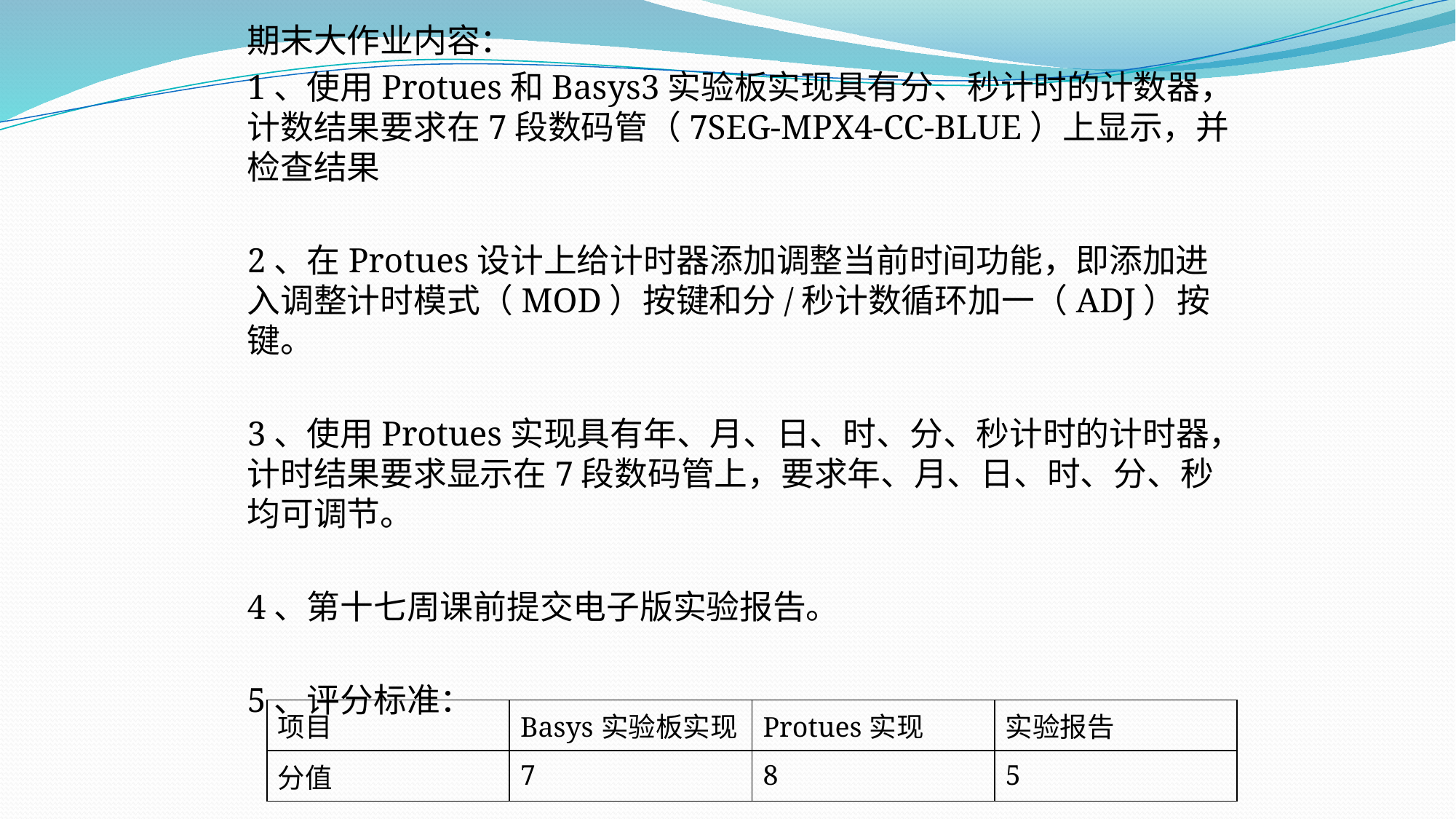

期末大作业内容：
1、使用Protues和Basys3实验板实现具有分、秒计时的计数器，计数结果要求在7段数码管（7SEG-MPX4-CC-BLUE）上显示，并检查结果

2、在Protues设计上给计时器添加调整当前时间功能，即添加进入调整计时模式（MOD）按键和分/秒计数循环加一（ADJ）按键。

3、使用Protues实现具有年、月、日、时、分、秒计时的计时器，计时结果要求显示在7段数码管上，要求年、月、日、时、分、秒均可调节。

4、第十七周课前提交电子版实验报告。

5、评分标准：

| 项目 | Basys实验板实现 | Protues实现 | 实验报告 |
| --- | --- | --- | --- |
| 分值 | 7 | 8 | 5 |